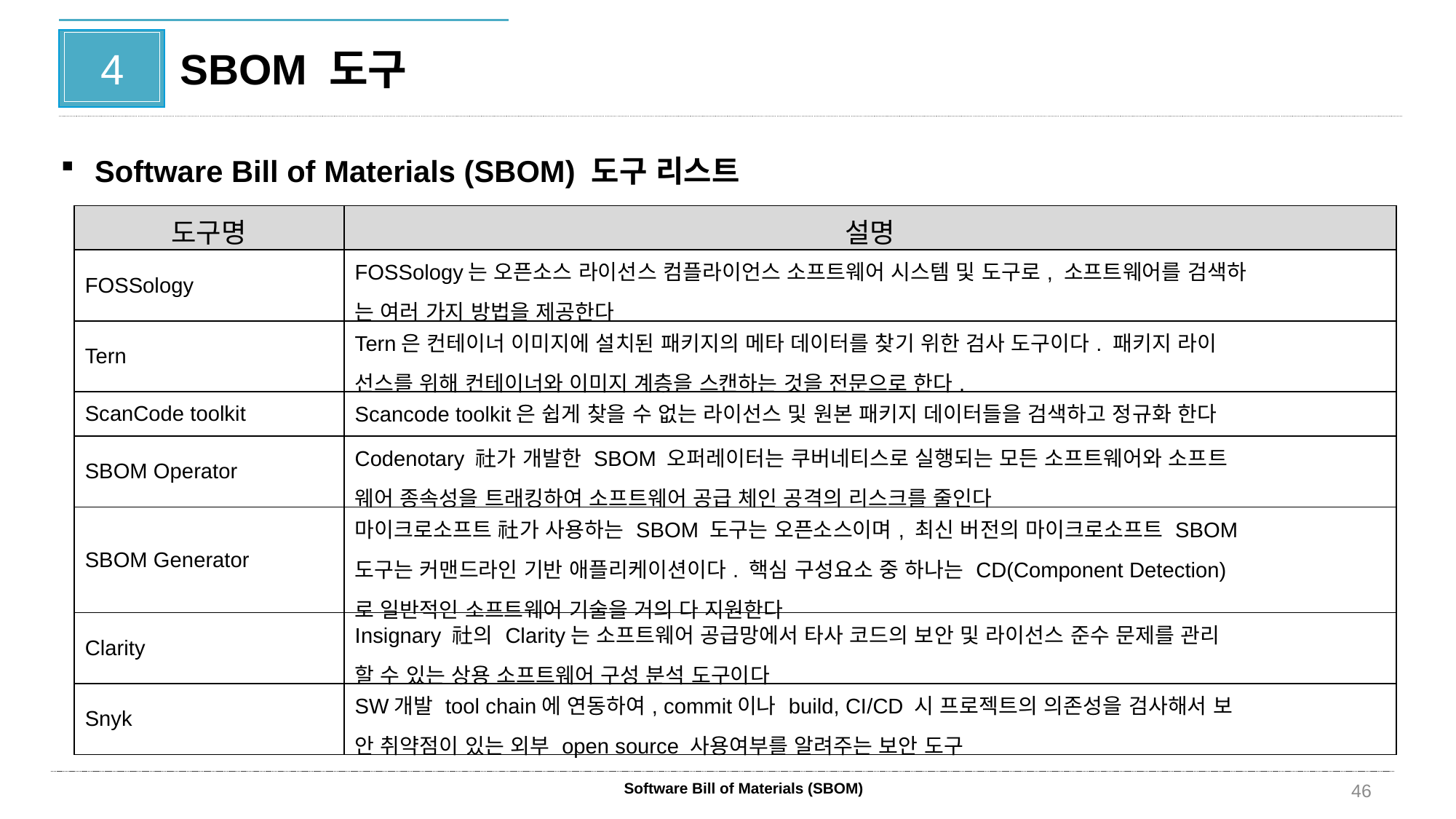

4
SBOM 도구
Software Bill of Materials (SBOM) 도구 리스트
| 도구명 | 설명 |
| --- | --- |
| FOSSology | FOSSology는 오픈소스 라이선스 컴플라이언스 소프트웨어 시스템 및 도구로, 소프트웨어를 검색하 는 여러 가지 방법을 제공한다 |
| Tern | Tern은 컨테이너 이미지에 설치된 패키지의 메타 데이터를 찾기 위한 검사 도구이다. 패키지 라이 선스를 위해 컨테이너와 이미지 계층을 스캔하는 것을 전문으로 한다. |
| ScanCode toolkit | Scancode toolkit은 쉽게 찾을 수 없는 라이선스 및 원본 패키지 데이터들을 검색하고 정규화 한다 |
| SBOM Operator | Codenotary 社가 개발한 SBOM 오퍼레이터는 쿠버네티스로 실행되는 모든 소프트웨어와 소프트 웨어 종속성을 트래킹하여 소프트웨어 공급 체인 공격의 리스크를 줄인다 |
| SBOM Generator | 마이크로소프트 社가 사용하는 SBOM 도구는 오픈소스이며, 최신 버전의 마이크로소프트 SBOM 도구는 커맨드라인 기반 애플리케이션이다. 핵심 구성요소 중 하나는 CD(Component Detection) 로 일반적인 소프트웨어 기술을 거의 다 지원한다 |
| Clarity | Insignary 社의 Clarity는 소프트웨어 공급망에서 타사 코드의 보안 및 라이선스 준수 문제를 관리 할 수 있는 상용 소프트웨어 구성 분석 도구이다 |
| Snyk | SW개발 tool chain에 연동하여, commit이나 build, CI/CD 시 프로젝트의 의존성을 검사해서 보 안 취약점이 있는 외부 open source 사용여부를 알려주는 보안 도구 |